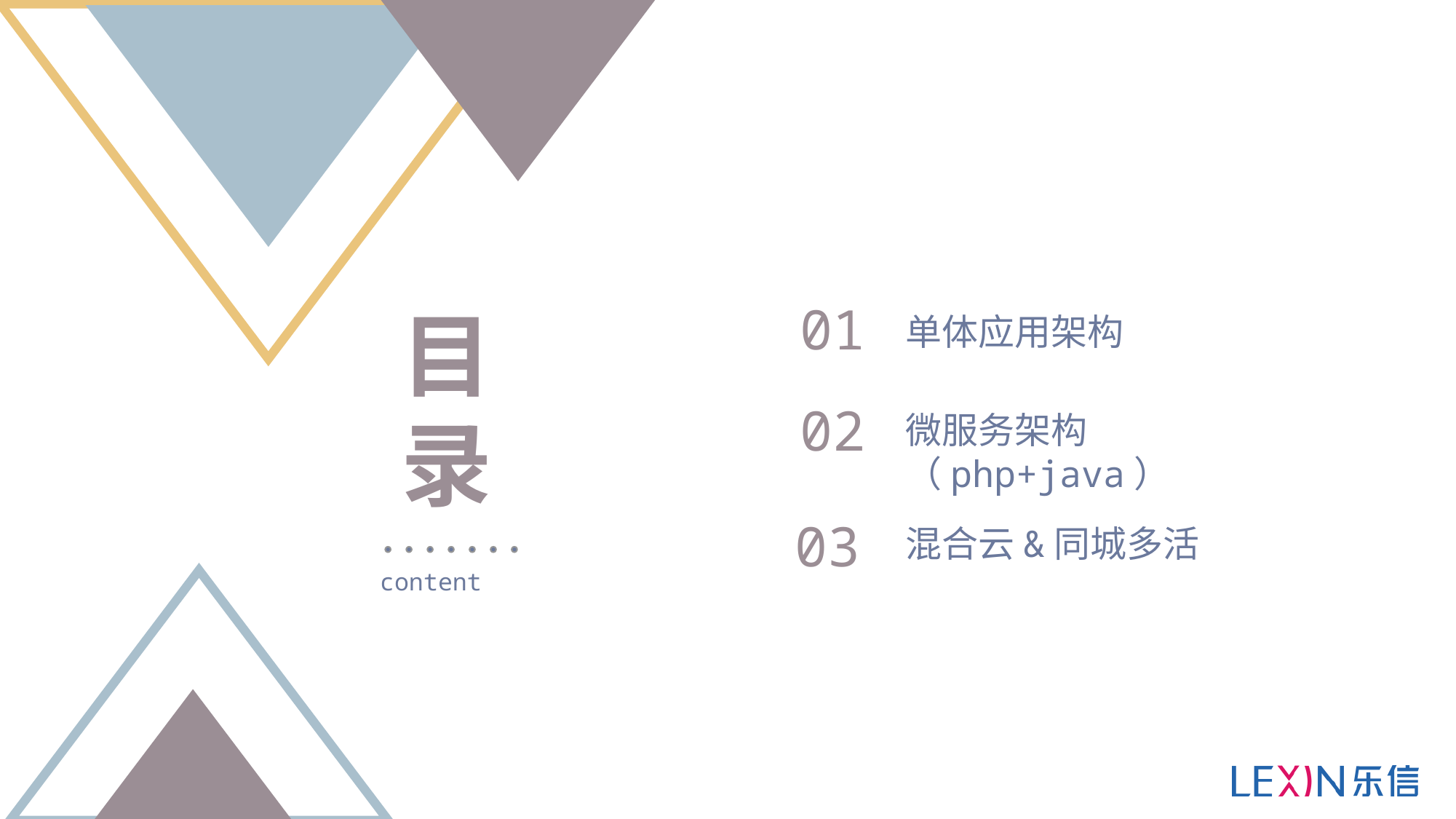

01
目 录
单体应用架构
02
微服务架构（php+java）
03
混合云&同城多活

content